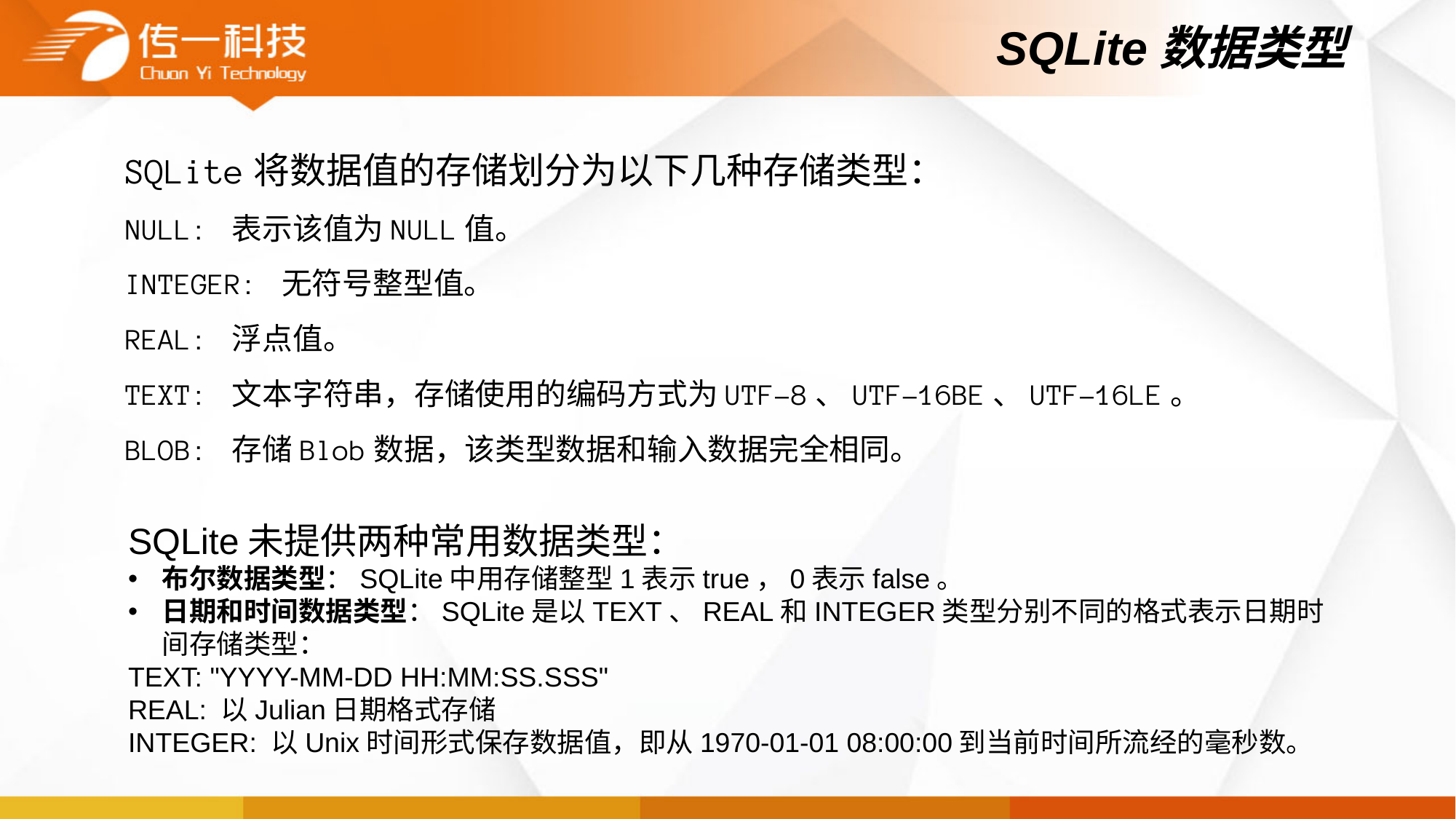

# SQLite数据类型
SQLite将数据值的存储划分为以下几种存储类型：
NULL: 表示该值为NULL值。
INTEGER: 无符号整型值。
REAL: 浮点值。
TEXT: 文本字符串，存储使用的编码方式为UTF-8、UTF-16BE、UTF-16LE。
BLOB: 存储Blob数据，该类型数据和输入数据完全相同。
SQLite未提供两种常用数据类型：
布尔数据类型：SQLite中用存储整型1表示true，0表示false。
日期和时间数据类型：SQLite是以TEXT、REAL和INTEGER类型分别不同的格式表示日期时间存储类型：
TEXT: "YYYY-MM-DD HH:MM:SS.SSS"
REAL: 以Julian日期格式存储
INTEGER: 以Unix时间形式保存数据值，即从1970-01-01 08:00:00到当前时间所流经的毫秒数。